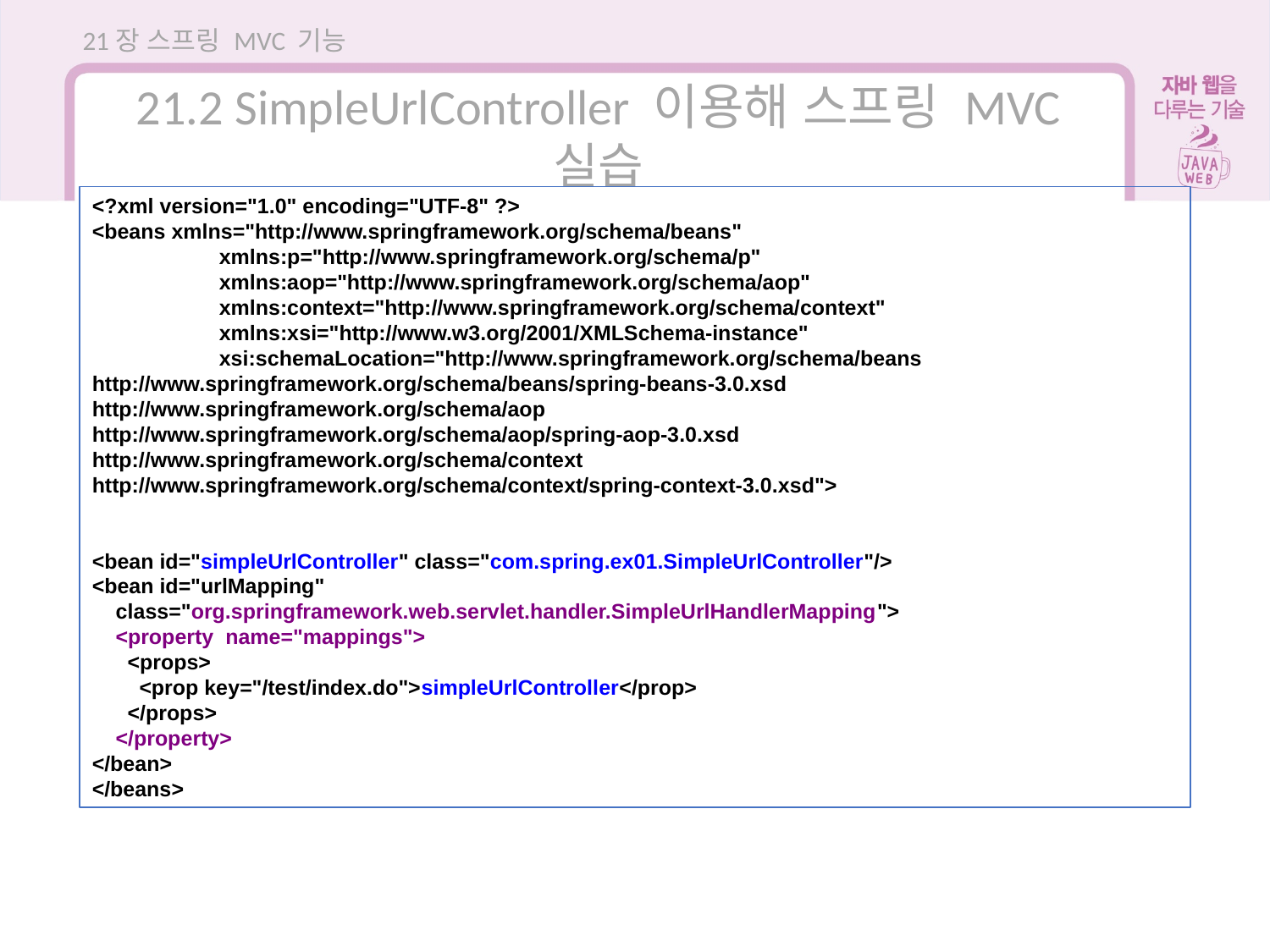

21장 스프링 MVC 기능
21.2 SimpleUrlController 이용해 스프링 MVC 실습
<?xml version="1.0" encoding="UTF-8" ?>
<beans xmlns="http://www.springframework.org/schema/beans"
	xmlns:p="http://www.springframework.org/schema/p"
	xmlns:aop="http://www.springframework.org/schema/aop"
	xmlns:context="http://www.springframework.org/schema/context"
	xmlns:xsi="http://www.w3.org/2001/XMLSchema-instance"
	xsi:schemaLocation="http://www.springframework.org/schema/beans
http://www.springframework.org/schema/beans/spring-beans-3.0.xsd
http://www.springframework.org/schema/aop
http://www.springframework.org/schema/aop/spring-aop-3.0.xsd
http://www.springframework.org/schema/context
http://www.springframework.org/schema/context/spring-context-3.0.xsd">

<bean id="simpleUrlController" class="com.spring.ex01.SimpleUrlController"/>
<bean id="urlMapping"
    class="org.springframework.web.servlet.handler.SimpleUrlHandlerMapping">
    <property  name="mappings">
      <props>
        <prop key="/test/index.do">simpleUrlController</prop>
      </props>
    </property>
</bean>
</beans>